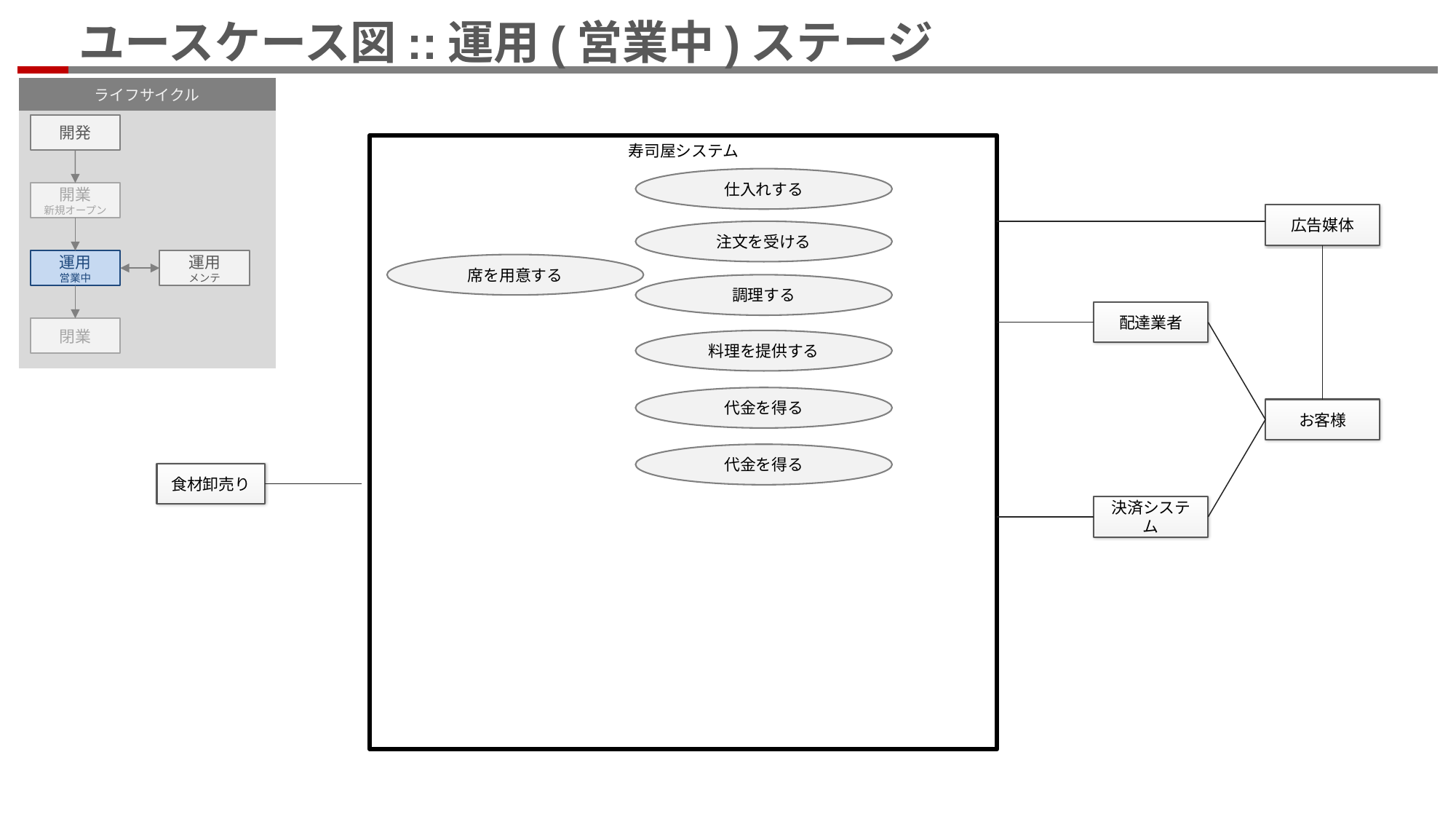

# ユースケース図::運用(営業中)ステージ
| ライフサイクル |
| --- |
|  |
開発
寿司屋システム
仕入れする
開業
新規オープン
広告媒体
注文を受ける
運用
営業中
運用
メンテ
席を用意する
調理する
配達業者
閉業
料理を提供する
代金を得る
お客様
代金を得る
食材卸売り
決済システム